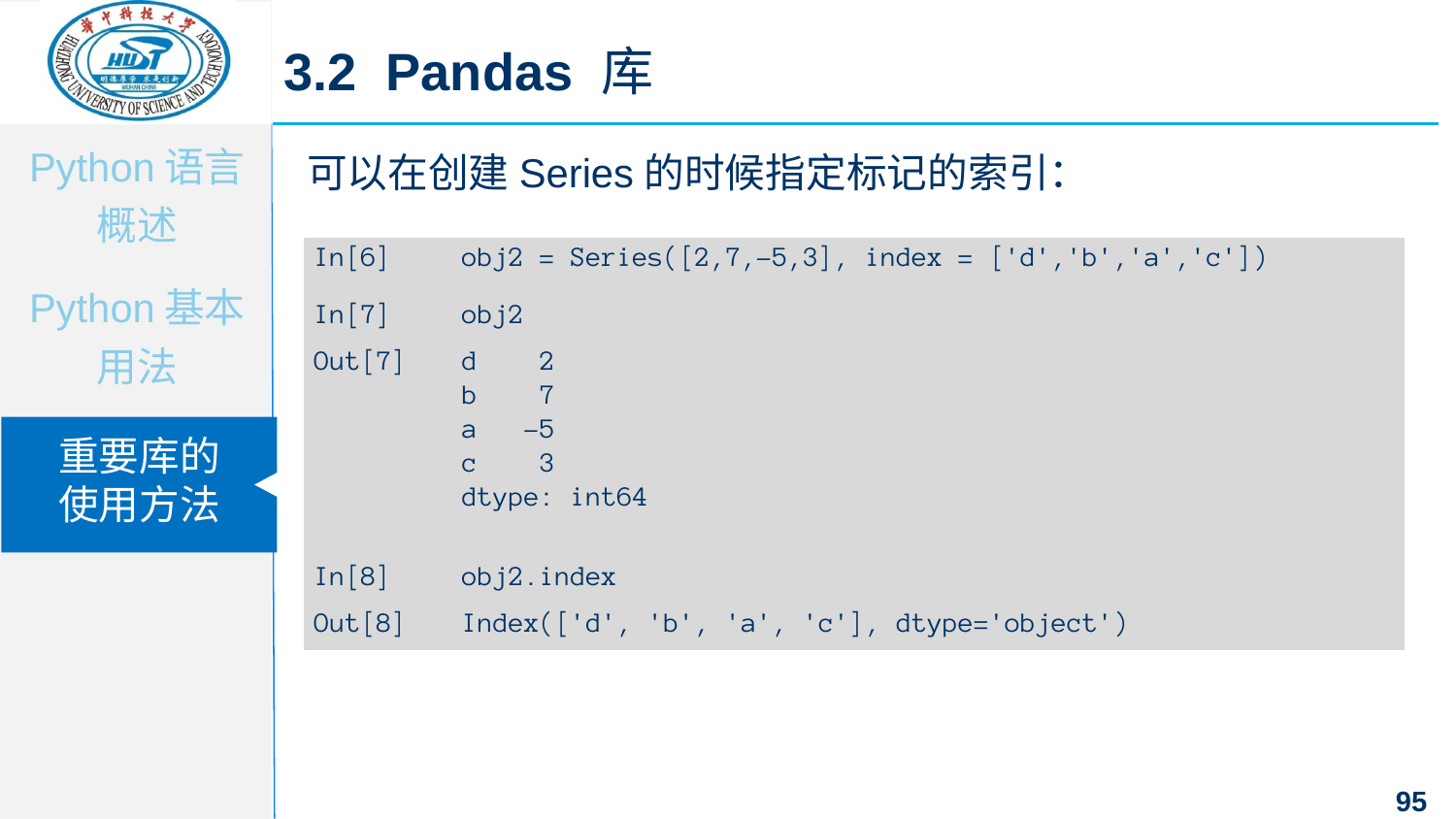

3.2  Pandas 库
可以在创建Series的时候指定标记的索引：
| In[6] | obj2 = Series([2,7,-5,3], index = ['d','b','a','c']) |
| --- | --- |
| In[7] | obj2 |
| Out[7] | d 2 b 7 a -5 c 3 dtype: int64 |
| In[8] | obj2.index |
| Out[8] | Index(['d', 'b', 'a', 'c'], dtype='object') |